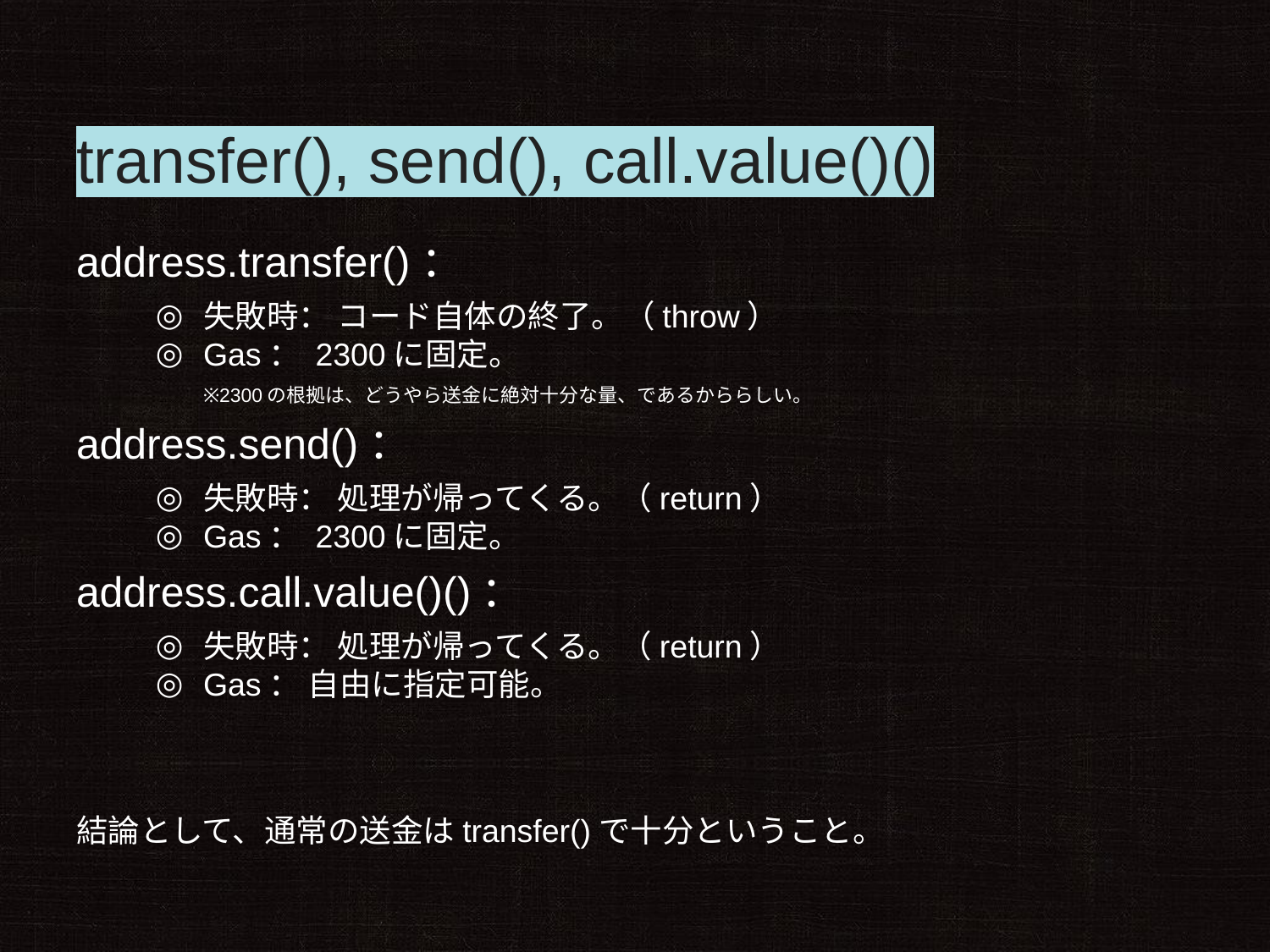

# transfer(), send(), call.value()()
address.transfer()：
失敗時： コード自体の終了。（throw）
Gas： 2300に固定。
※2300の根拠は、どうやら送金に絶対十分な量、であるかららしい。
address.send()：
失敗時： 処理が帰ってくる。（return）
Gas： 2300に固定。
address.call.value()()：
失敗時： 処理が帰ってくる。（return）
Gas： 自由に指定可能。

結論として、通常の送金はtransfer()で十分ということ。